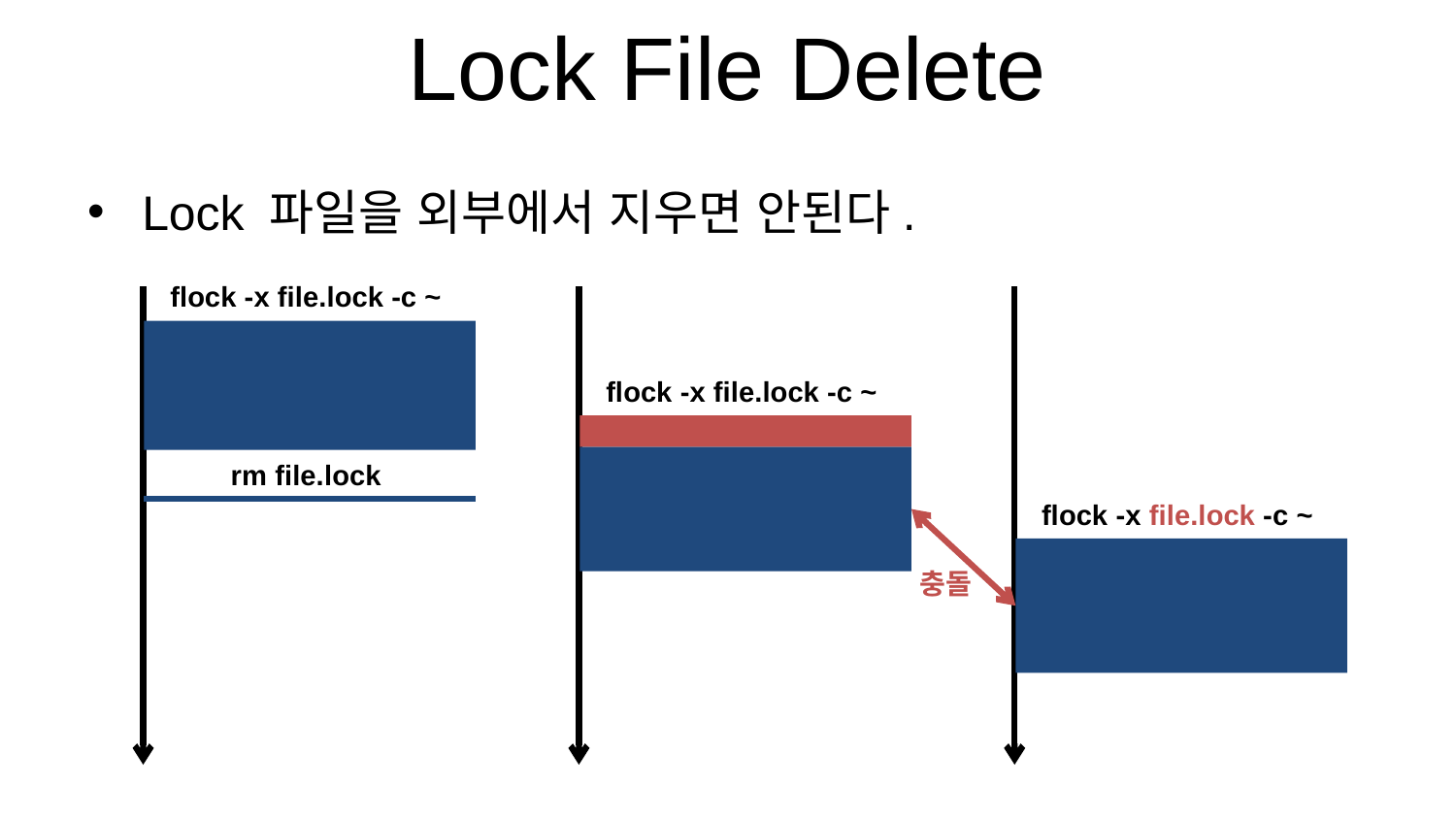

# Lock File Delete
Lock 파일을 외부에서 지우면 안된다.
flock -x file.lock -c ~

flock -x file.lock -c ~

rm file.lock
flock -x file.lock -c ~

충돌